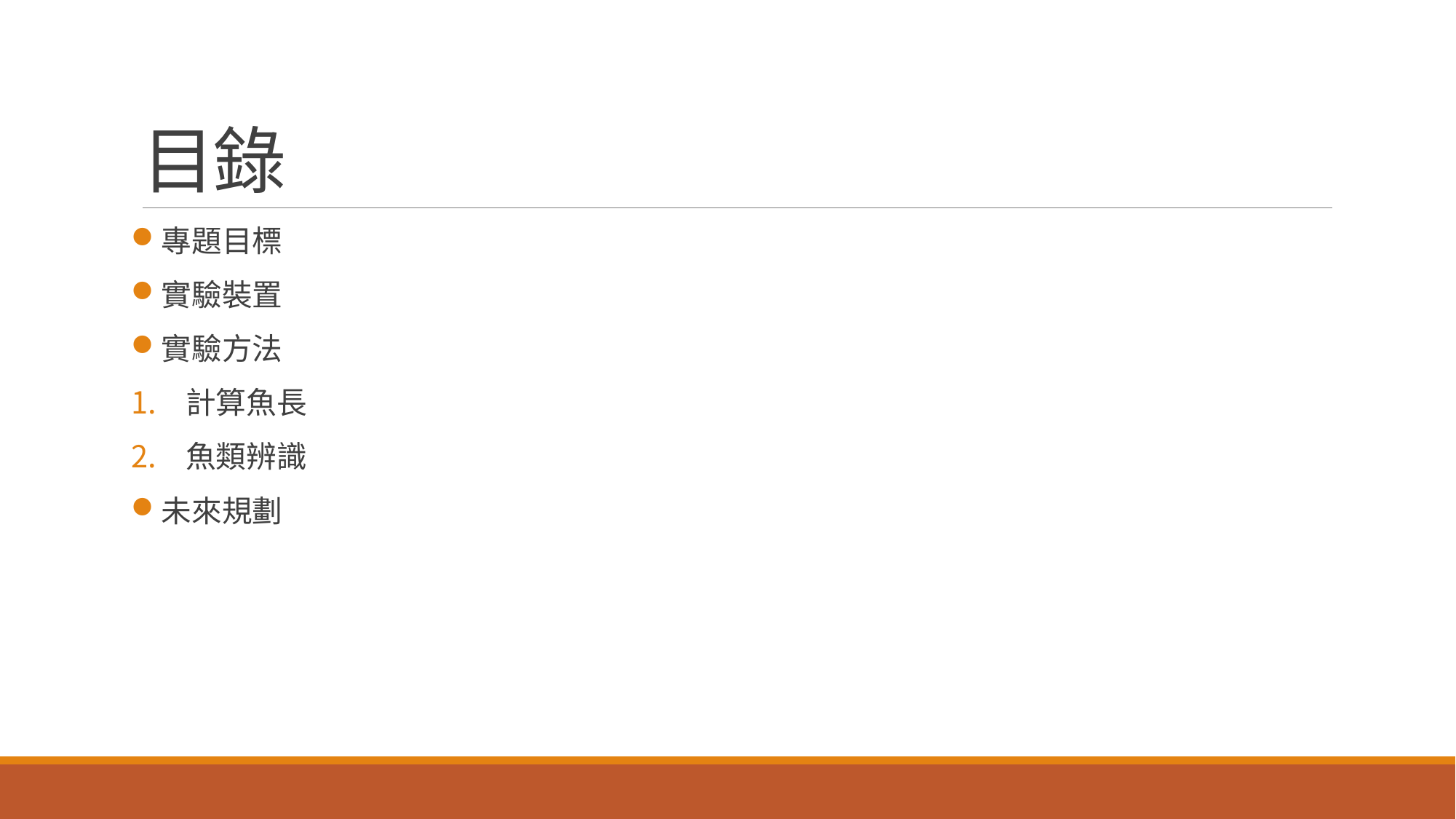

# 目錄
專題目標
實驗裝置
實驗方法
計算魚長
魚類辨識
未來規劃